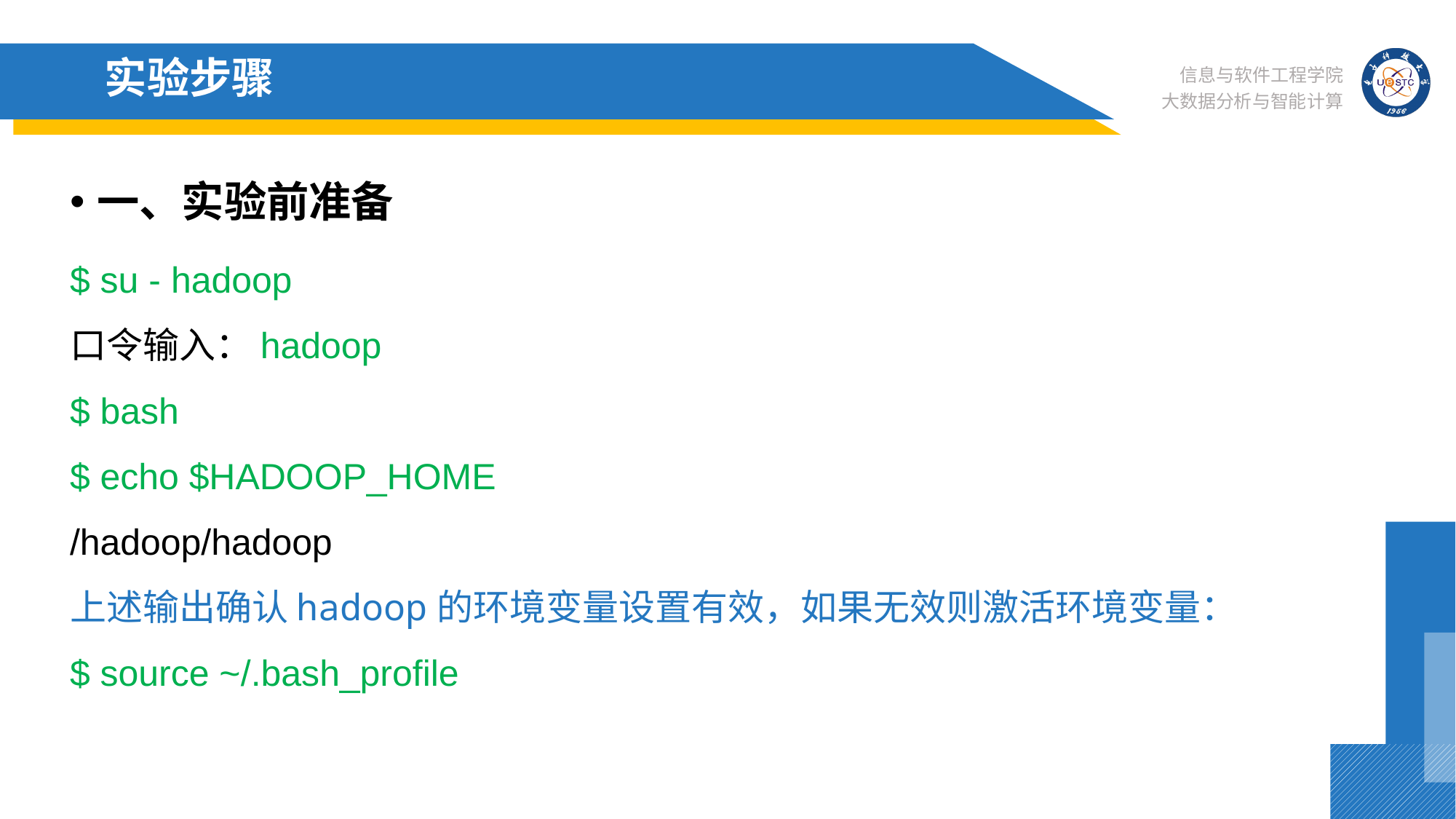

# 实验步骤
一、实验前准备

$ su - hadoop
口令输入：hadoop
$ bash
$ echo $HADOOP_HOME
/hadoop/hadoop
上述输出确认hadoop的环境变量设置有效，如果无效则激活环境变量：
$ source ~/.bash_profile